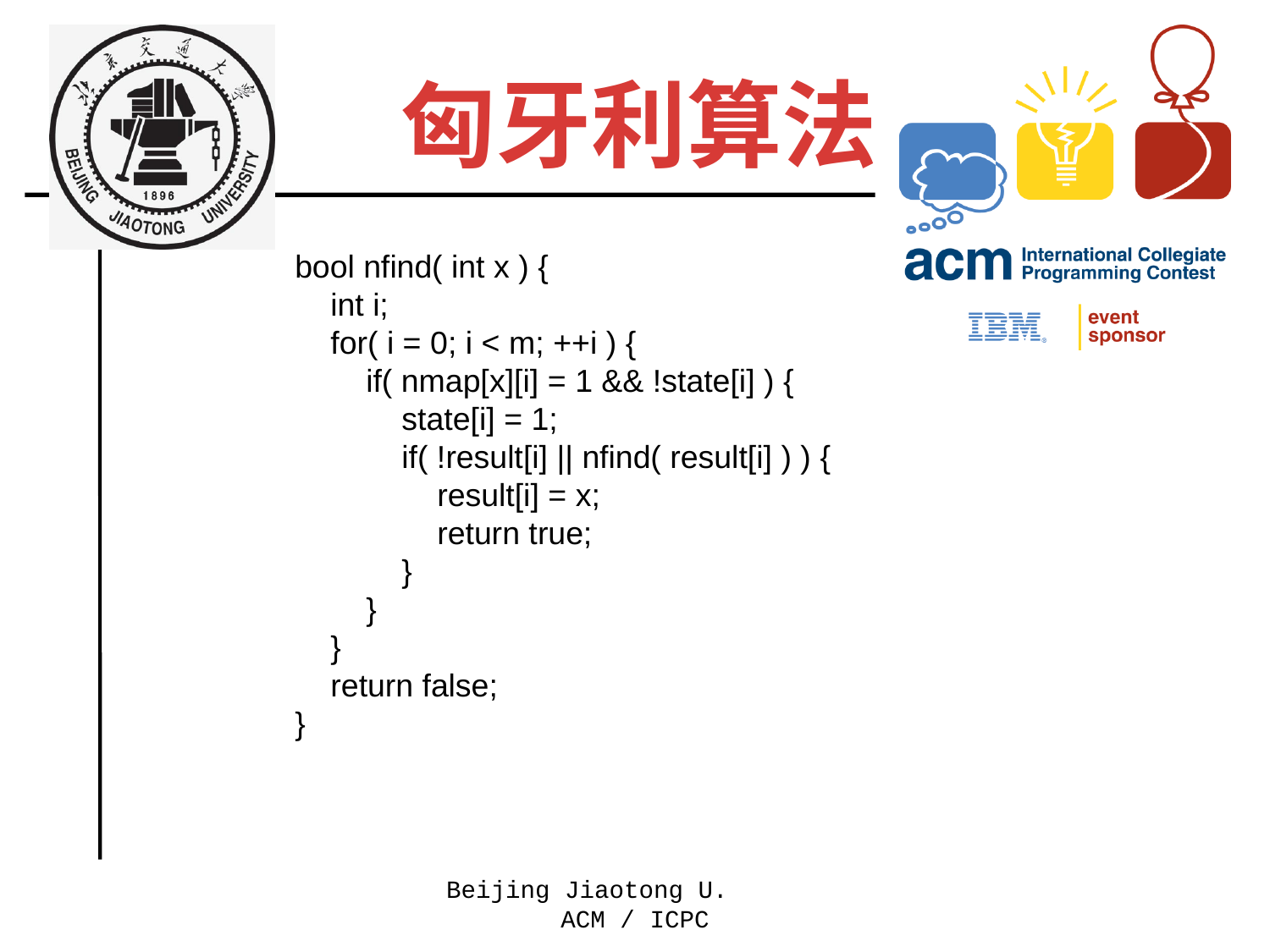

匈牙利算法
# bool nfind( int x ) {
    int i;
    for( i = 0; i < m; ++i ) {
        if( nmap[x][i] = 1 && !state[i] ) {
            state[i] = 1;
            if( !result[i] || nfind( result[i] ) ) {
                result[i] = x;
                return true;
            }
        }
    }
    return false;
}